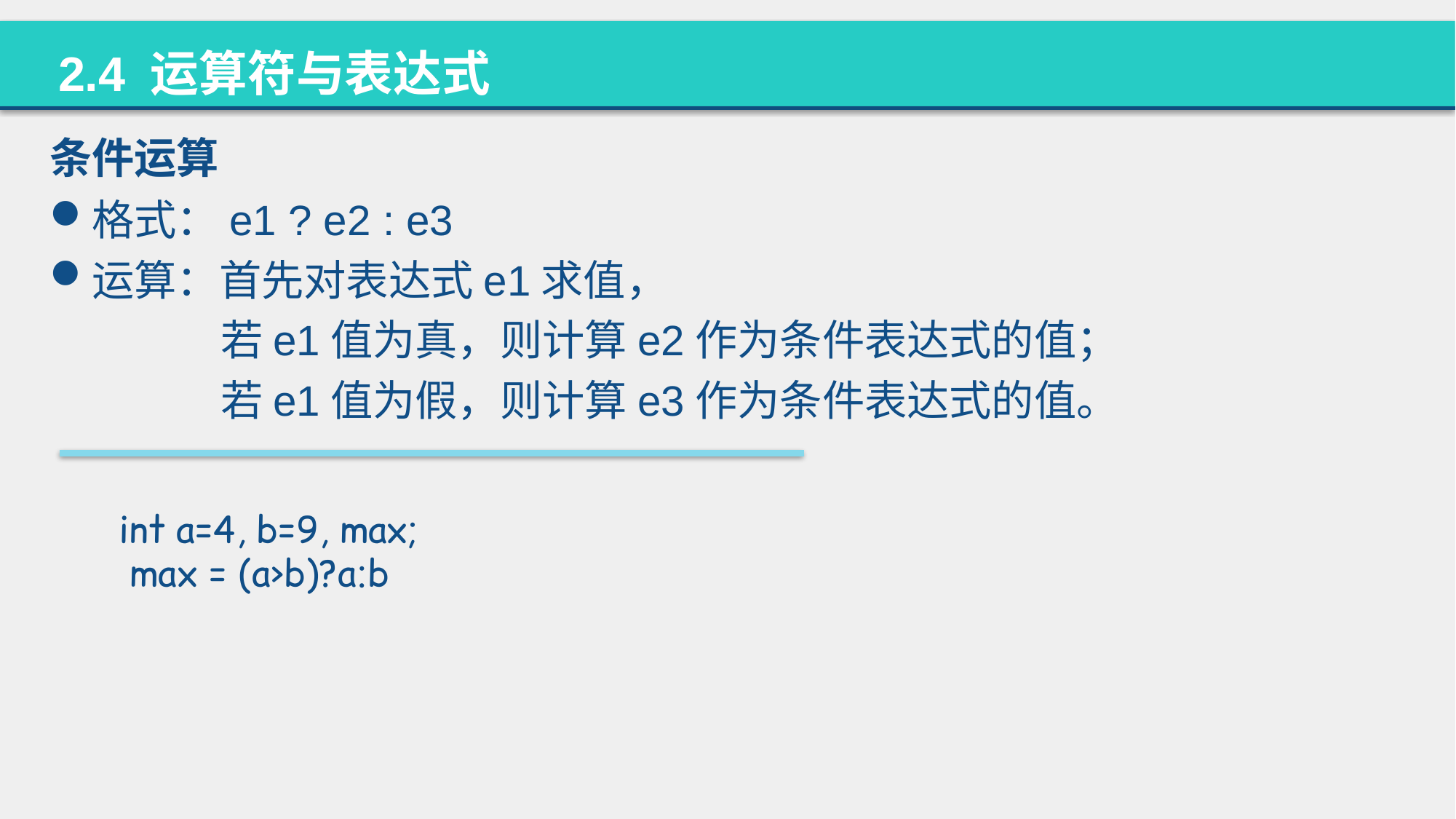

2.4 运算符与表达式
条件运算
格式：e1 ? e2 : e3
运算：首先对表达式e1求值，
                 若e1值为真，则计算e2作为条件表达式的值；
                 若e1值为假，则计算e3作为条件表达式的值。

int a=4, b=9, max;
 max = (a>b)?a:b